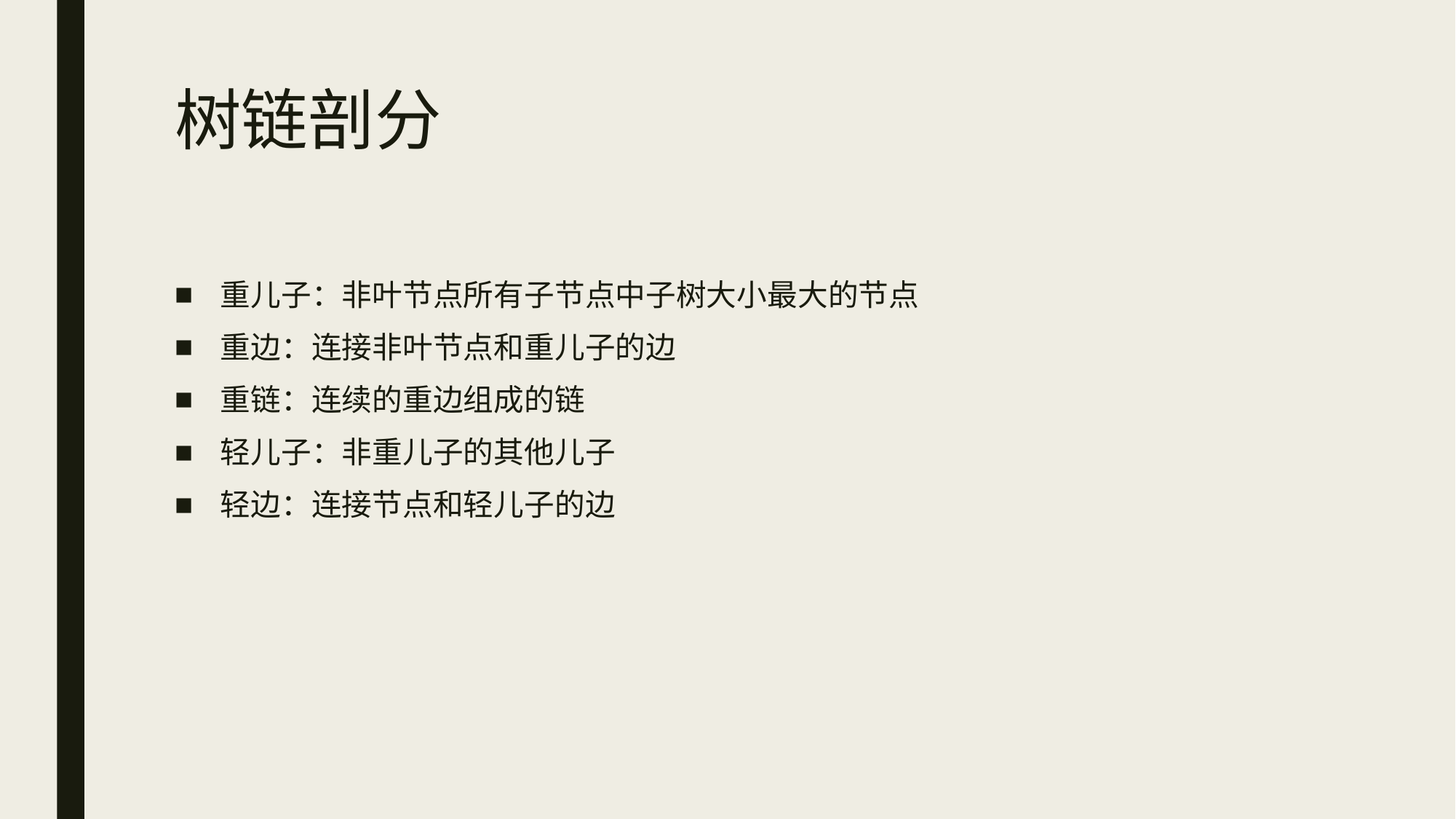

# 树链剖分
重儿子：非叶节点所有子节点中子树大小最大的节点
重边：连接非叶节点和重儿子的边
重链：连续的重边组成的链
轻儿子：非重儿子的其他儿子
轻边：连接节点和轻儿子的边